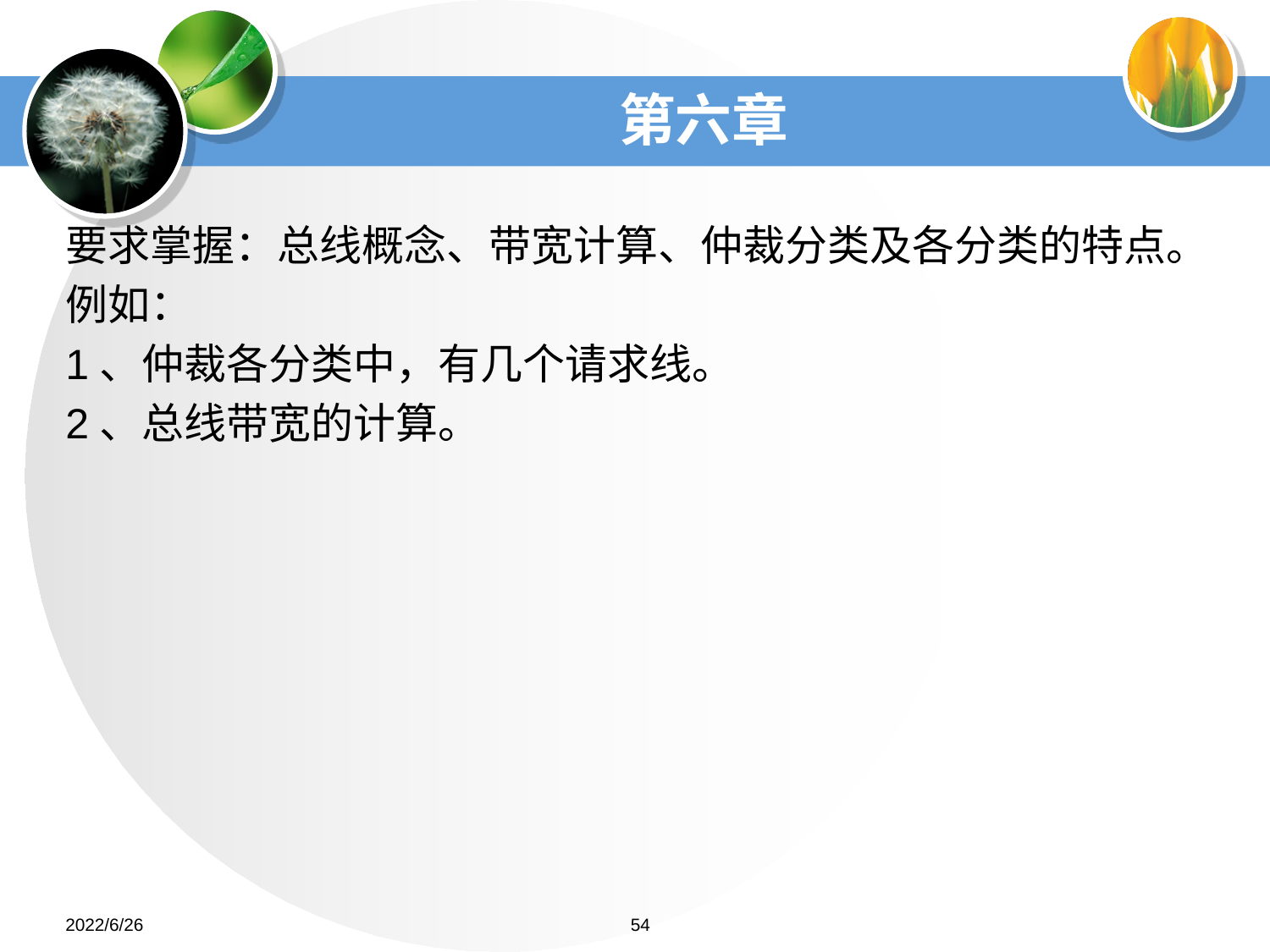

# 第六章

要求掌握：总线概念、带宽计算、仲裁分类及各分类的特点。
例如：
1、仲裁各分类中，有几个请求线。
2、总线带宽的计算。
2022/6/26
54